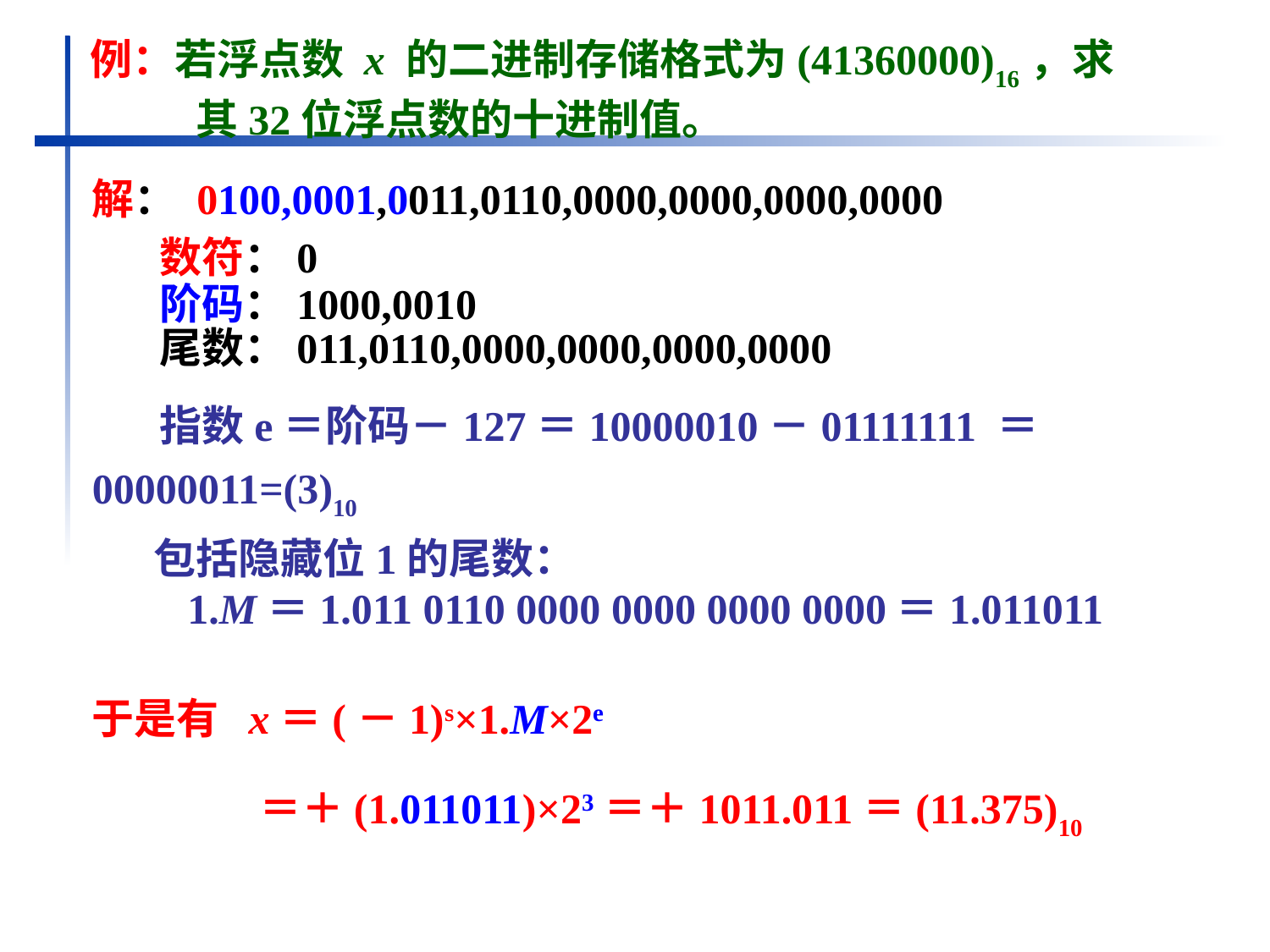

例：若浮点数 x 的二进制存储格式为(41360000)16，求
          其32位浮点数的十进制值。
解： 0100,0001,0011,0110,0000,0000,0000,0000
      数符：0
      阶码：1000,0010
      尾数：011,0110,0000,0000,0000,0000
      指数e＝阶码－127＝10000010－01111111 ＝00000011=(3)10
　  包括隐藏位1的尾数：
         1.M＝1.011 0110 0000 0000 0000 0000＝1.011011

于是有  x＝(－1)s×1.M×2e

     　       ＝＋(1.011011)×23＝＋1011.011＝(11.375)10